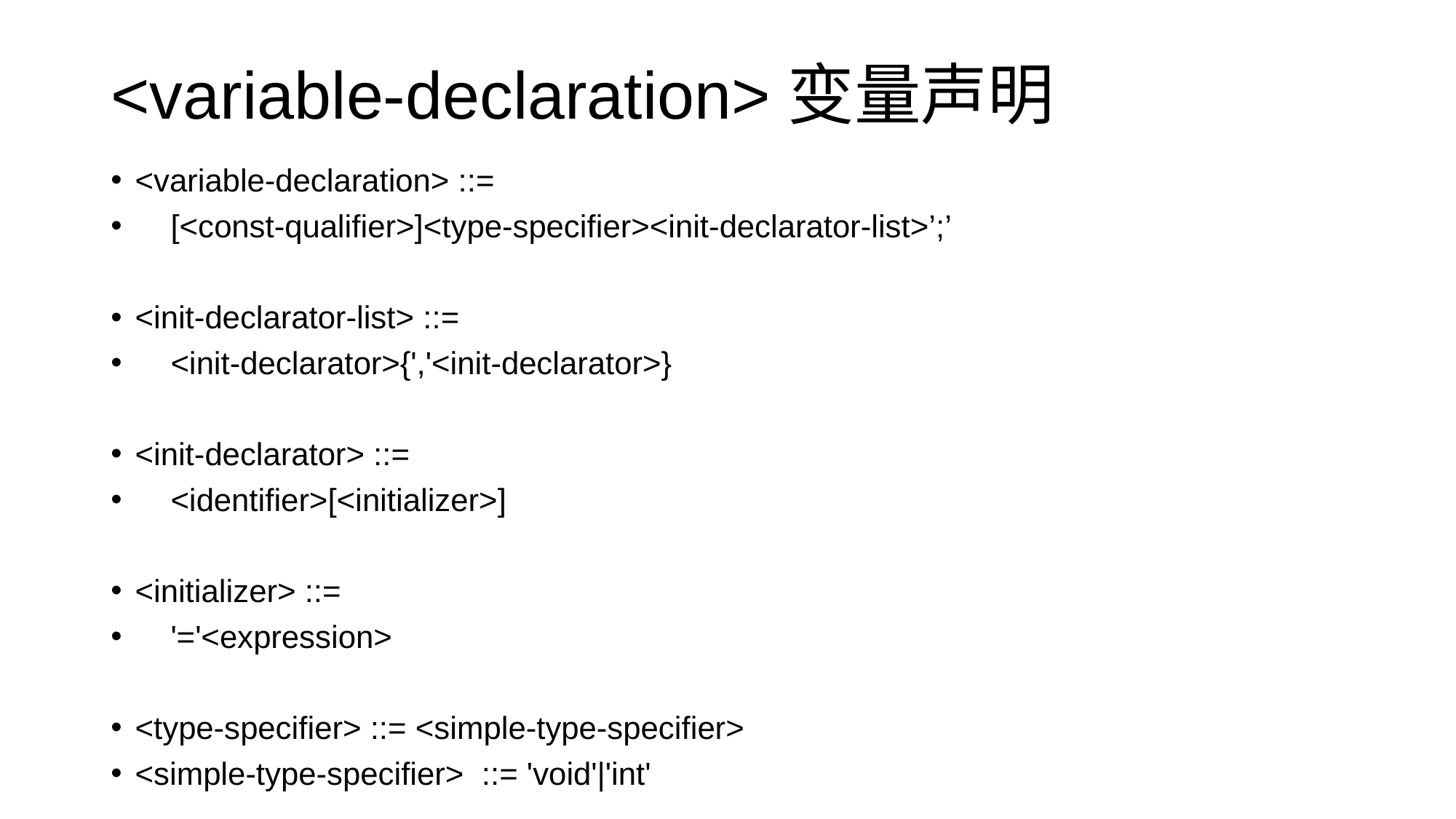

# <variable-declaration>变量声明
<variable-declaration> ::=
    [<const-qualifier>]<type-specifier><init-declarator-list>’;’

<init-declarator-list> ::=
    <init-declarator>{','<init-declarator>}

<init-declarator> ::=
    <identifier>[<initializer>]

<initializer> ::=
    '='<expression>

<type-specifier> ::= <simple-type-specifier>
<simple-type-specifier>  ::= 'void'|'int'